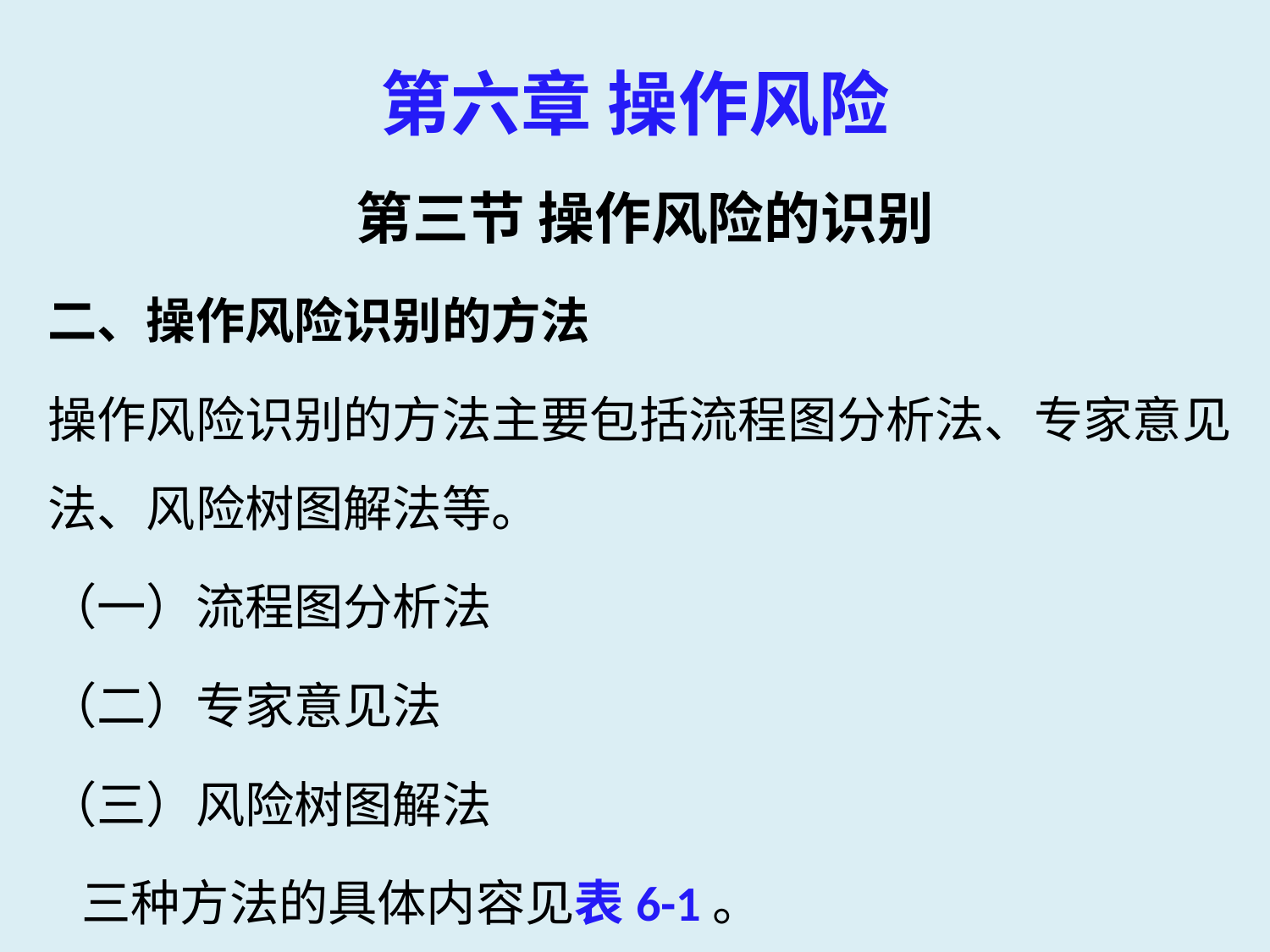

# 第六章 操作风险
第三节 操作风险的识别
二、操作风险识别的方法
操作风险识别的方法主要包括流程图分析法、专家意见法、风险树图解法等。
（一）流程图分析法
（二）专家意见法
（三）风险树图解法
  三种方法的具体内容见表6-1。
15